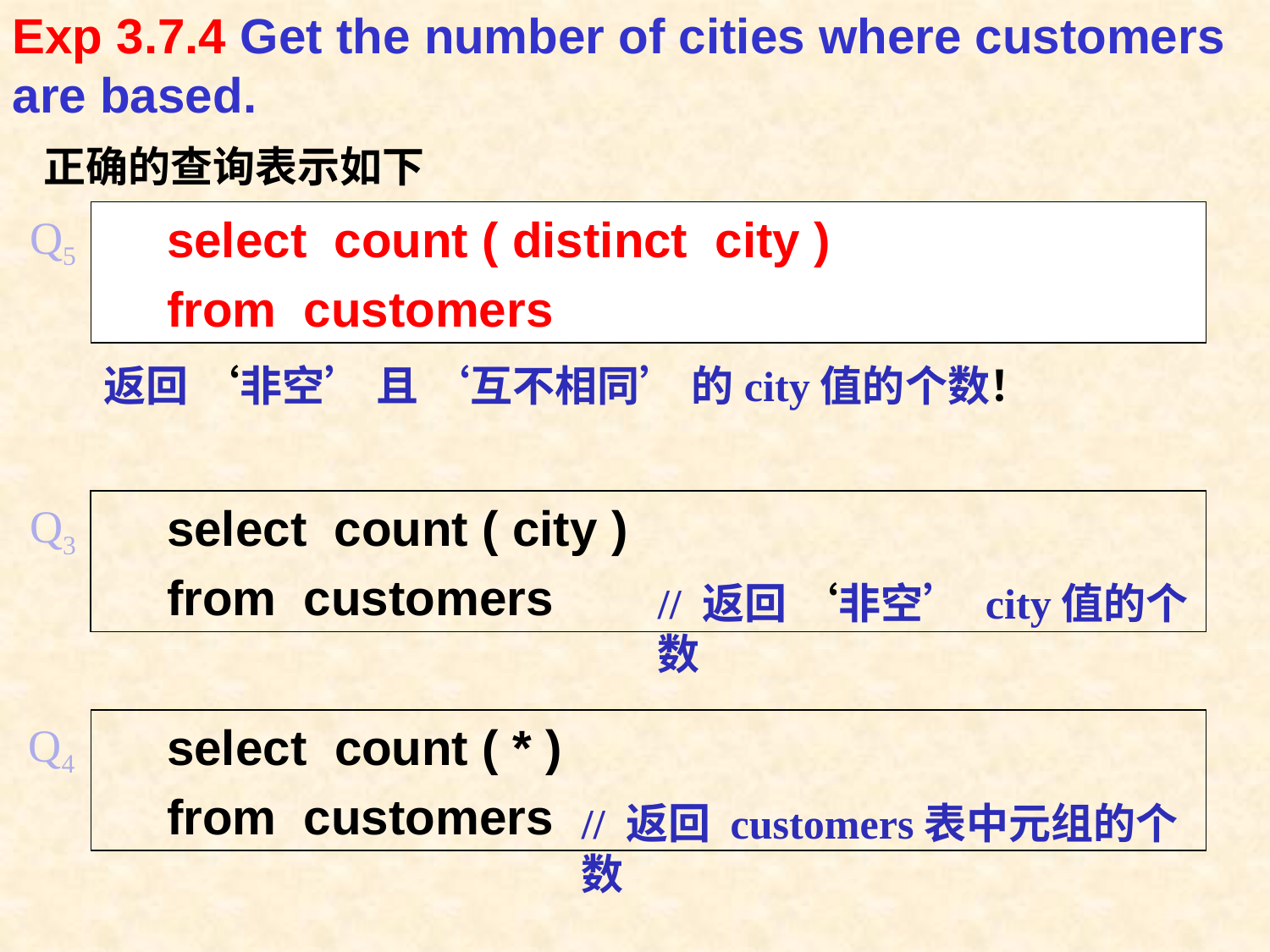

Exp 3.7.4 Get the number of cities where customers are based.
正确的查询表示如下
Q5
select  count ( distinct  city )
from  customers
返回 ‘非空’ 且 ‘互不相同’ 的city值的个数！
Q3
select  count ( city )
from  customers
// 返回 ‘非空’ city值的个数
select  count ( * )
from  customers
// 返回 customers表中元组的个数
Q4